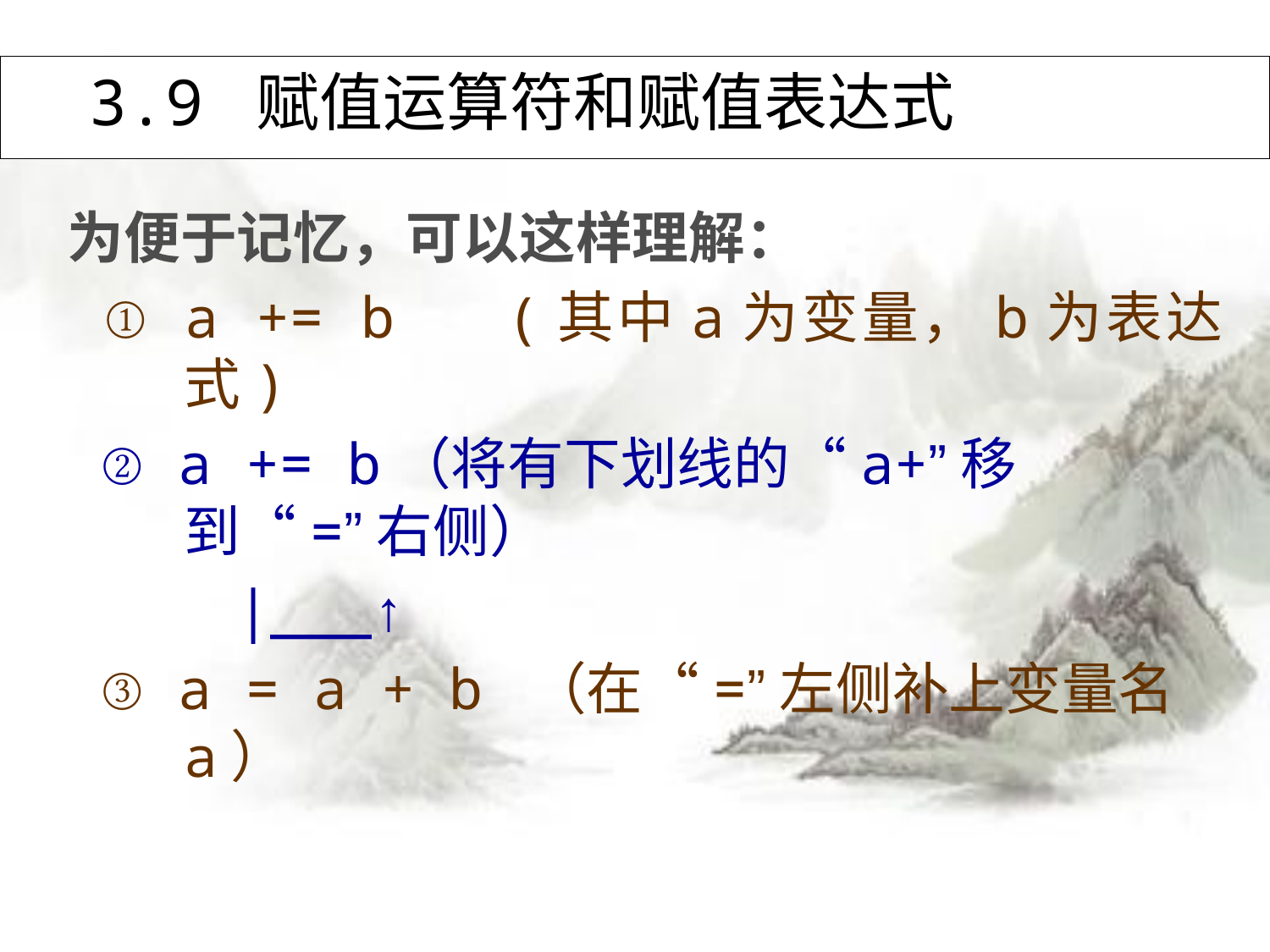

# 3.9 赋值运算符和赋值表达式
为便于记忆，可以这样理解：
 ① a += b   (其中a为变量，b为表达式)
 ② a += b（将有下划线的“a+”移到“=”右侧）
     |___↑
 ③ a = a + b （在“=”左侧补上变量名a）